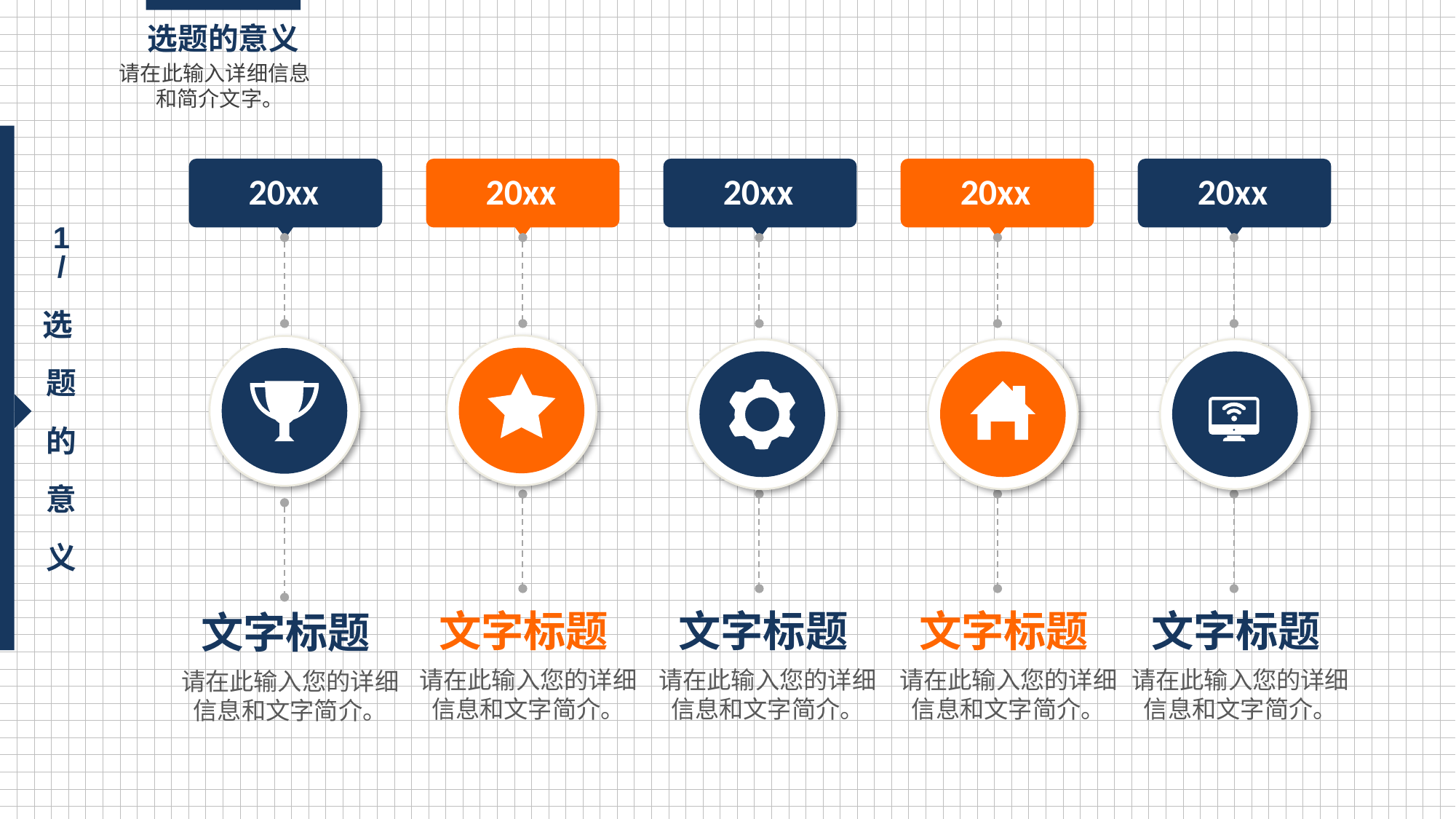

选题的意义
请在此输入详细信息   和简介文字。

20xx
20xx
20xx
20xx
20xx
1
/

选

题

的

意

义

文字标题
文字标题
文字标题
文字标题
文字标题
请在此输入您的详细
信息和文字简介。
请在此输入您的详细
信息和文字简介。
请在此输入您的详细
信息和文字简介。
请在此输入您的详细
信息和文字简介。
请在此输入您的详细
信息和文字简介。